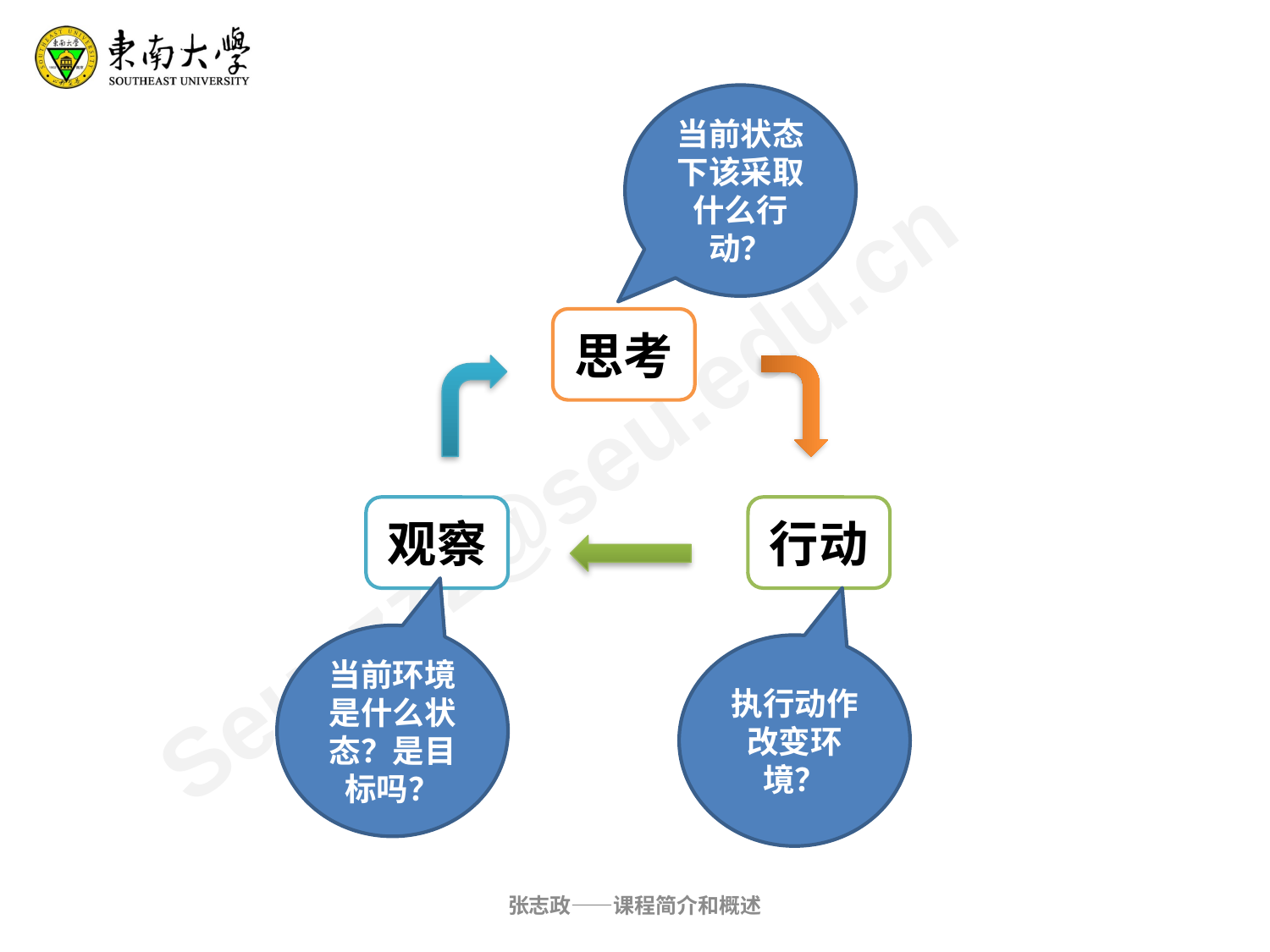

当前状态下该采取什么行动？
思考

观察
行动

当前环境是什么状态？是目标吗？
执行动作改变环境？

张志政——课程简介和概述
18